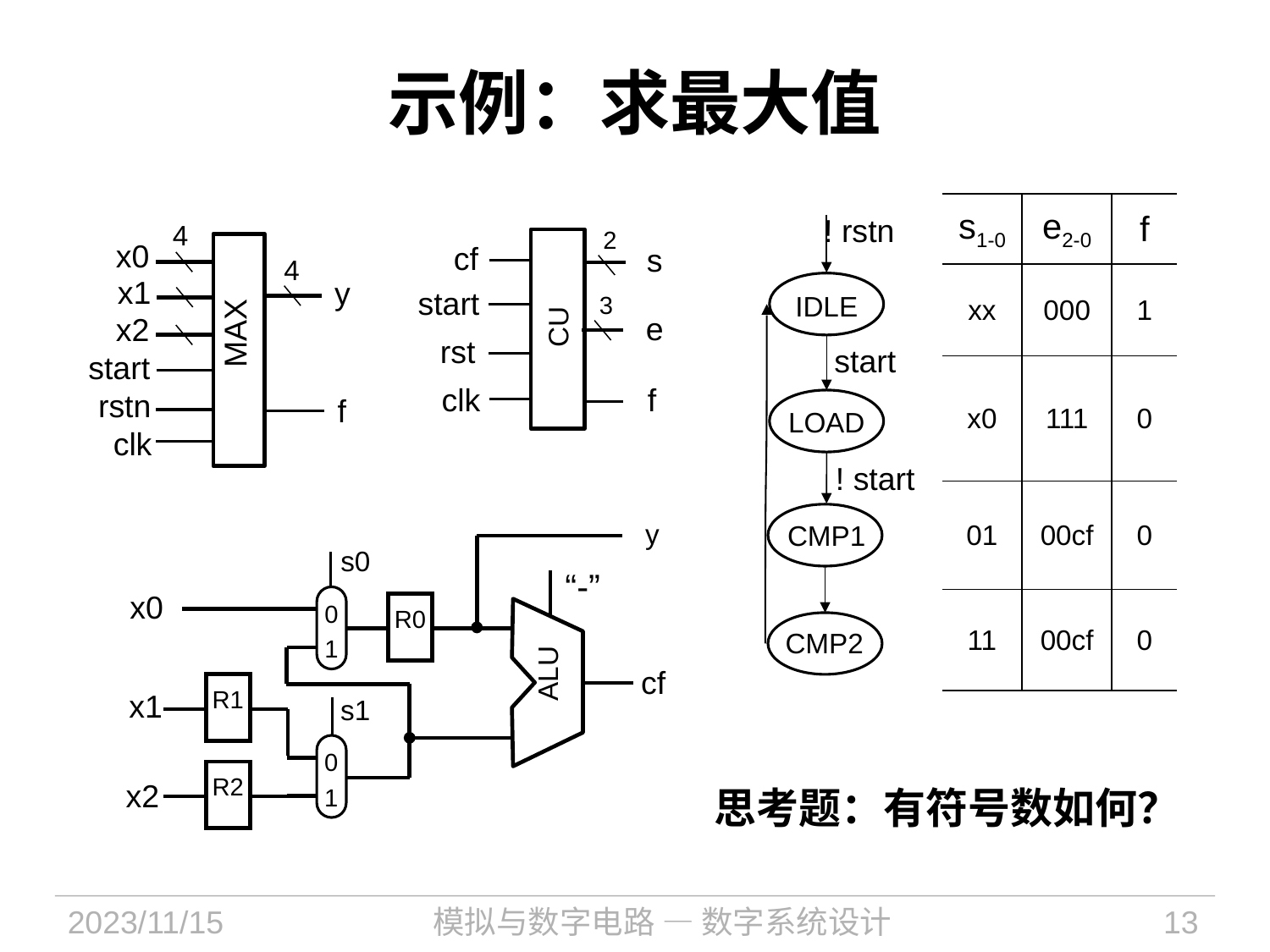

# 示例：求最大值
| s1-0 | e2-0 | f |
| --- | --- | --- |
| xx | 000 | 1 |
| x0 | 111 | 0 |
| 01 | 00cf | 0 |
| 11 | 00cf | 0 |
! rstn

IDLE
start

LOAD
! start

CMP1

CMP2
4

x0
4
x1
y
MAX
x2
start
rstn
f
clk
2
cf
s
start
3
CU
e
rst
f
clk

y
s0
“-”

0
1
x0
R0

ALU
cf
R1
x1
s1

0
1
R2
x2
思考题：有符号数如何？
2023/11/15
模拟与数字电路 — 数字系统设计
13